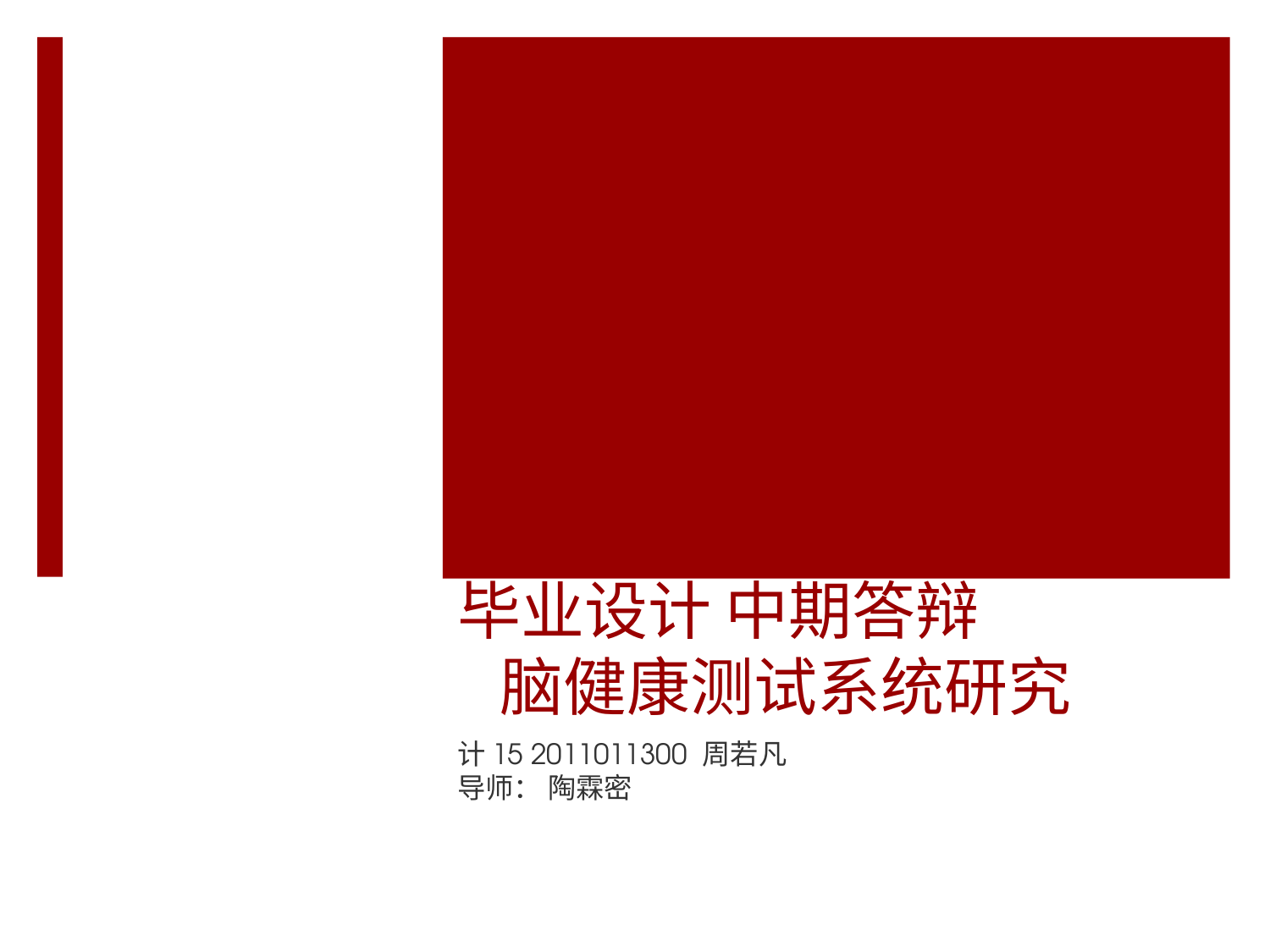

# 毕业设计 中期答辩 脑健康测试系统研究
计15 2011011300 周若凡
导师： 陶霖密